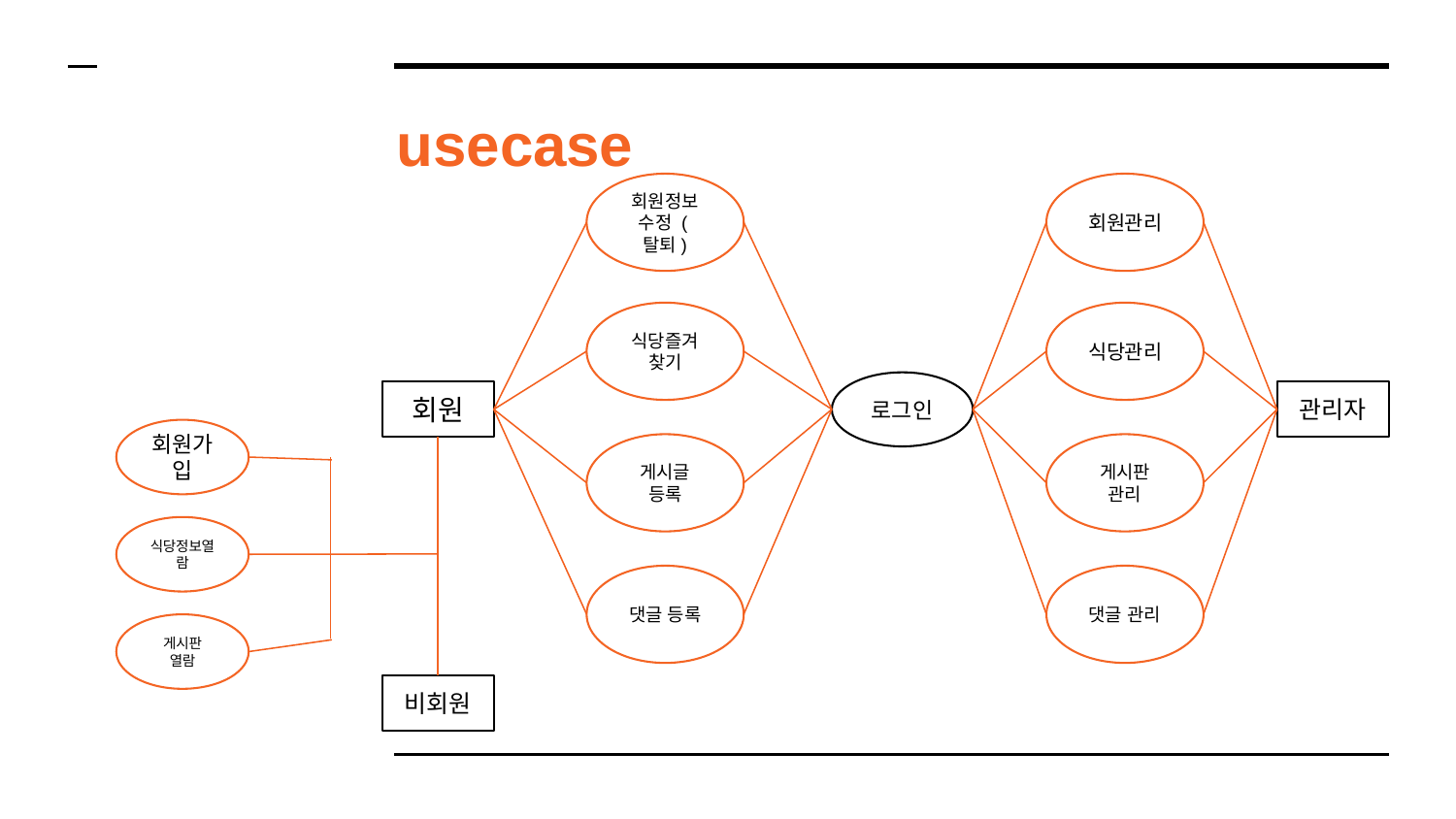

# usecase
회원정보수정 (탈퇴)
회원관리
식당즐겨찾기
식당관리
로그인
회원
관리자
회원가입
게시글 등록
게시판 관리
식당정보열람
댓글 등록
댓글 관리
게시판 열람
비회원